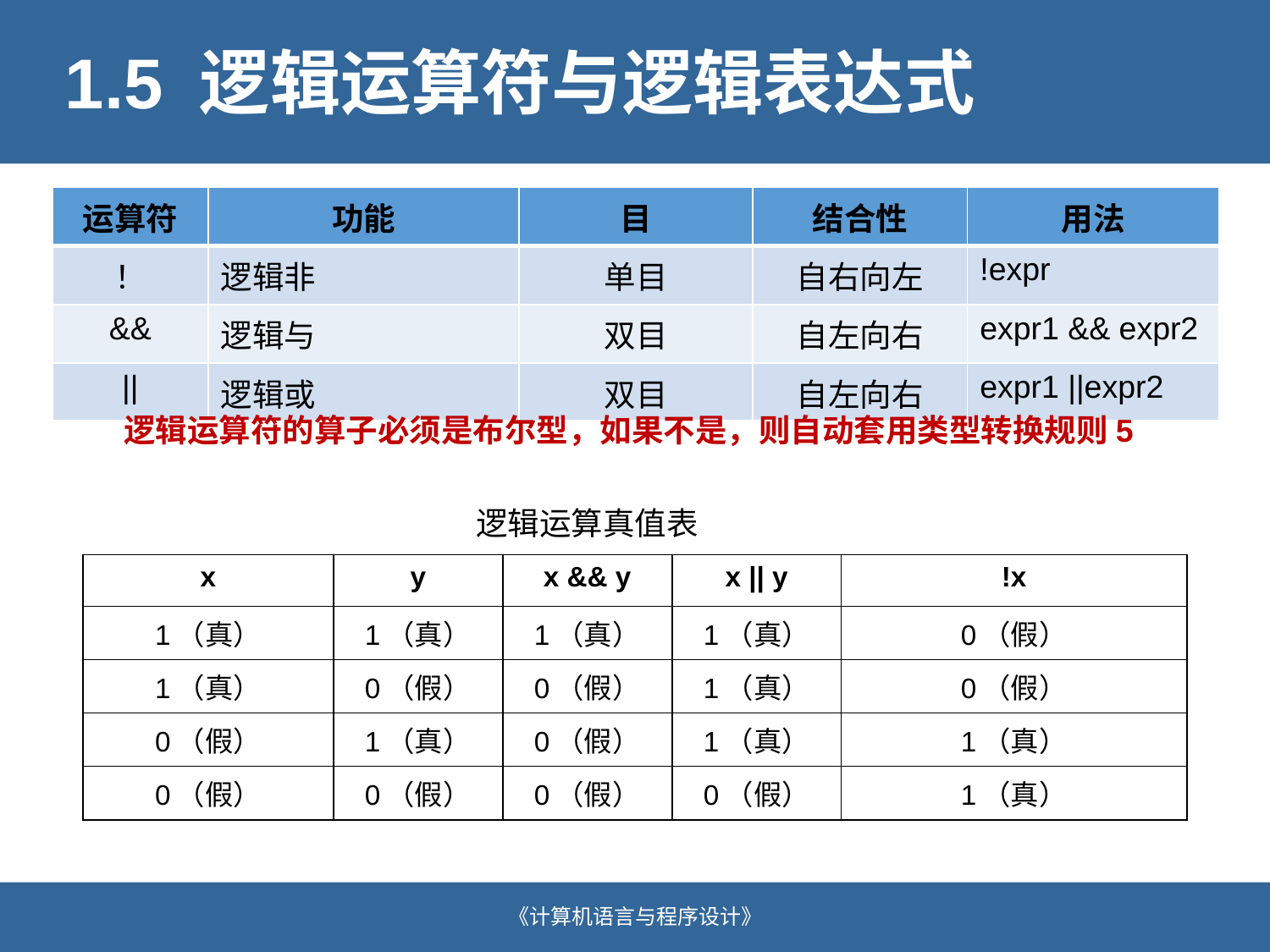

# 1.5 逻辑运算符与逻辑表达式
| 运算符 | 功能 | 目 | 结合性 | 用法 |
| --- | --- | --- | --- | --- |
| ！ | 逻辑非 | 单目 | 自右向左 | !expr |
| && | 逻辑与 | 双目 | 自左向右 | expr1 && expr2 |
| || | 逻辑或 | 双目 | 自左向右 | expr1 ||expr2 |
逻辑运算符的算子必须是布尔型，如果不是，则自动套用类型转换规则5
逻辑运算真值表
| x | y | x && y | x || y | !x |
| --- | --- | --- | --- | --- |
| 1（真） | 1（真） | 1（真） | 1（真） | 0（假） |
| 1（真） | 0（假） | 0（假） | 1（真） | 0（假） |
| 0（假） | 1（真） | 0（假） | 1（真） | 1（真） |
| 0（假） | 0（假） | 0（假） | 0（假） | 1（真） |

《计算机语言与程序设计》
40